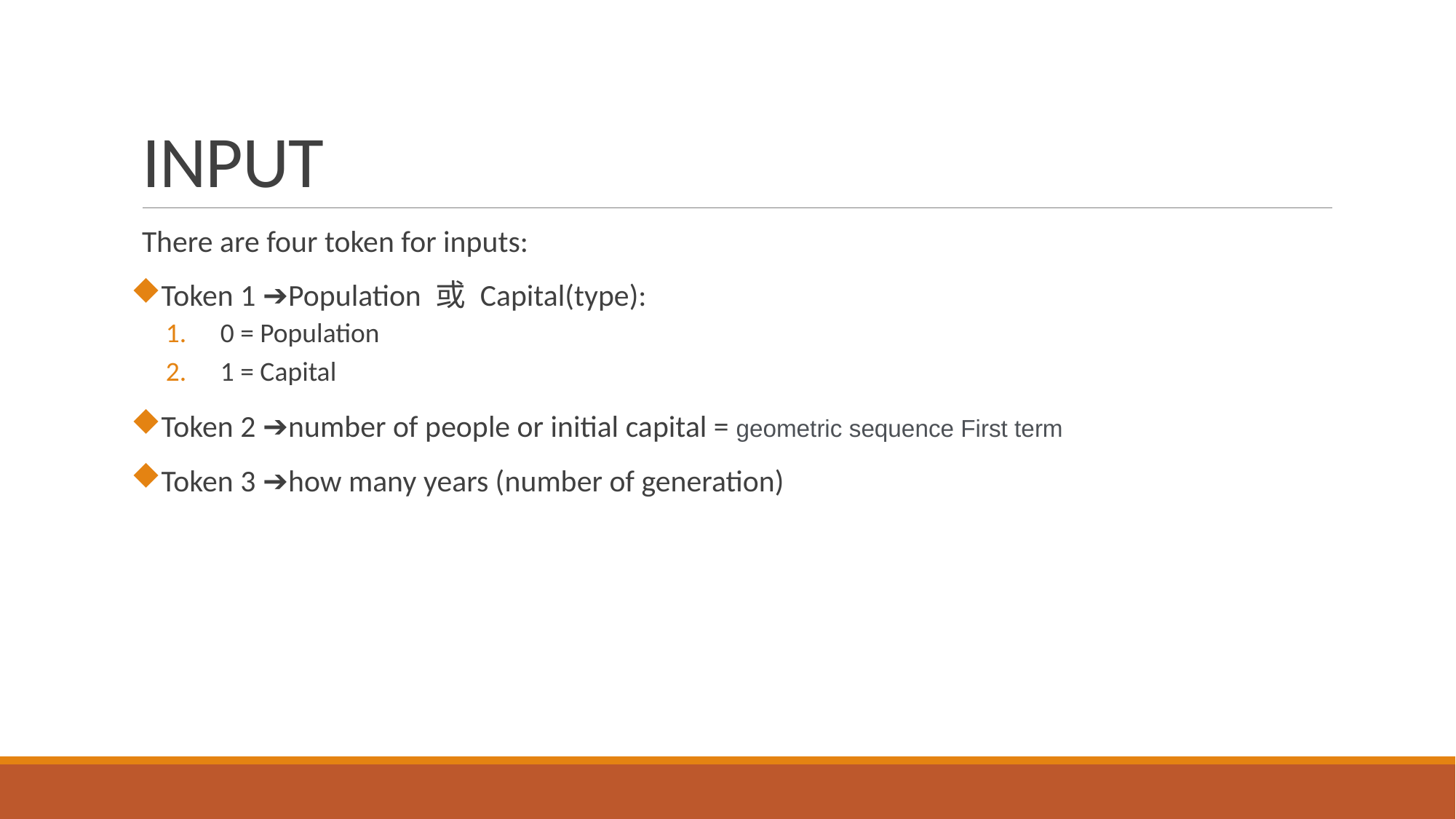

# INPUT
There are four token for inputs:
Token 1 ➔Population 或 Capital(type):
0 = Population
1 = Capital
Token 2 ➔number of people or initial capital = geometric sequence First term
Token 3 ➔how many years (number of generation)